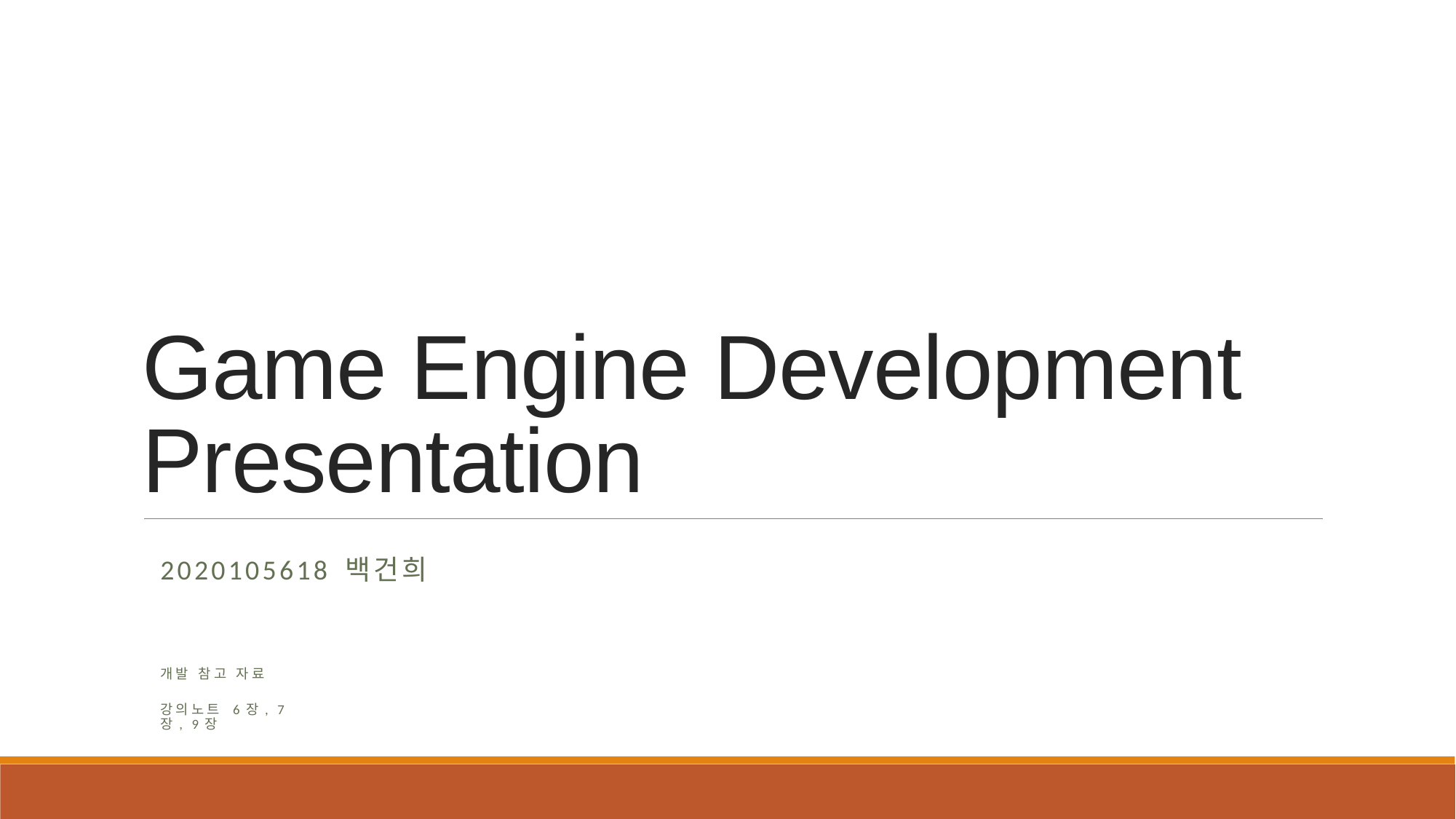

# Game Engine Development Presentation
2020105618 백건희
개발 참고 자료
강의노트 6장, 7장, 9장